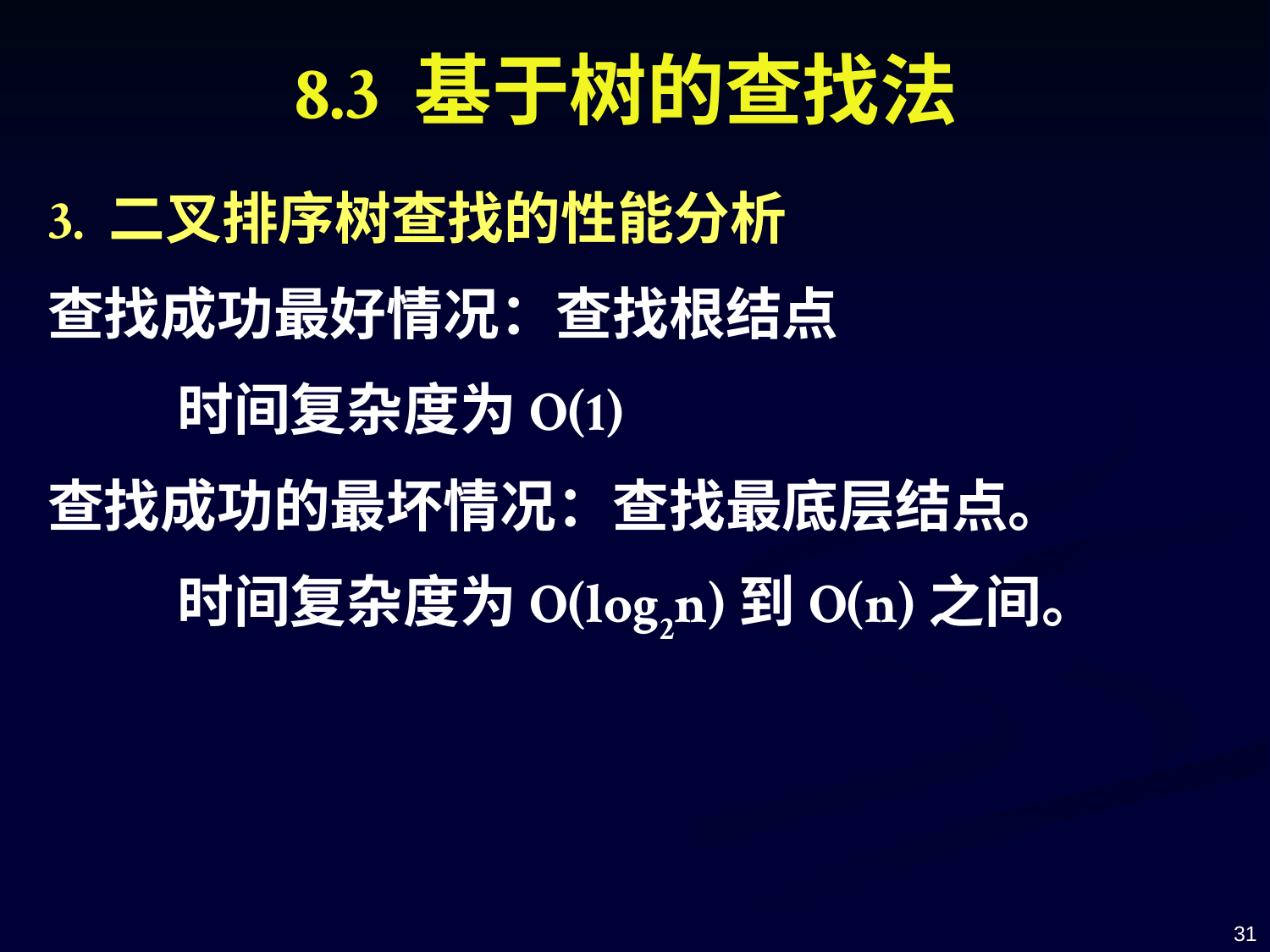

# 8.3 基于树的查找法
3. 二叉排序树查找的性能分析
查找成功最好情况：查找根结点
         时间复杂度为O(1)
查找成功的最坏情况：查找最底层结点。
         时间复杂度为O(log2n)到O(n)之间。
31